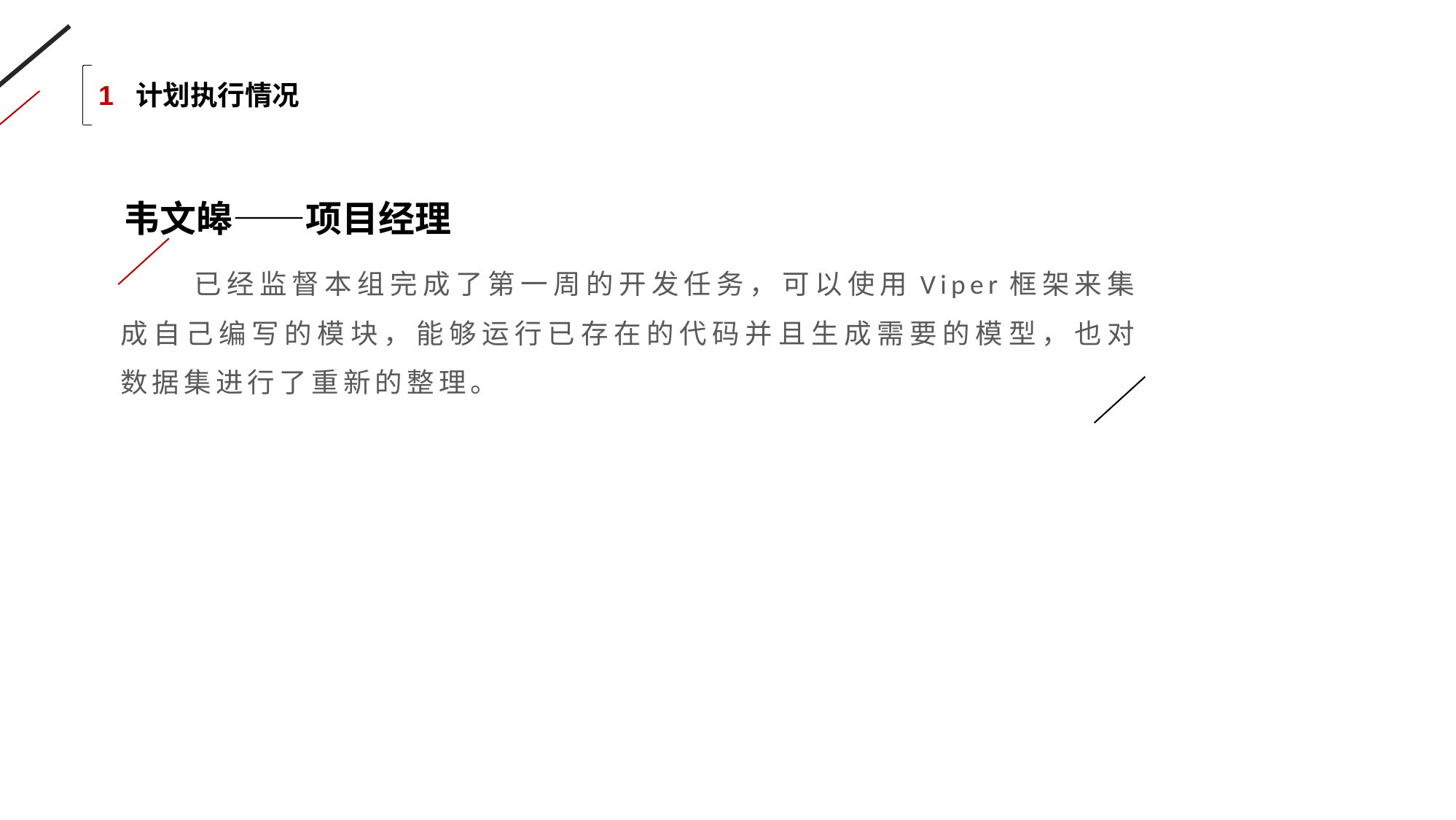

1  计划执行情况

韦文皞——项目经理

   已经监督本组完成了第一周的开发任务，可以使用Viper框架来集成自己编写的模块，能够运行已存在的代码并且生成需要的模型，也对数据集进行了重新的整理。